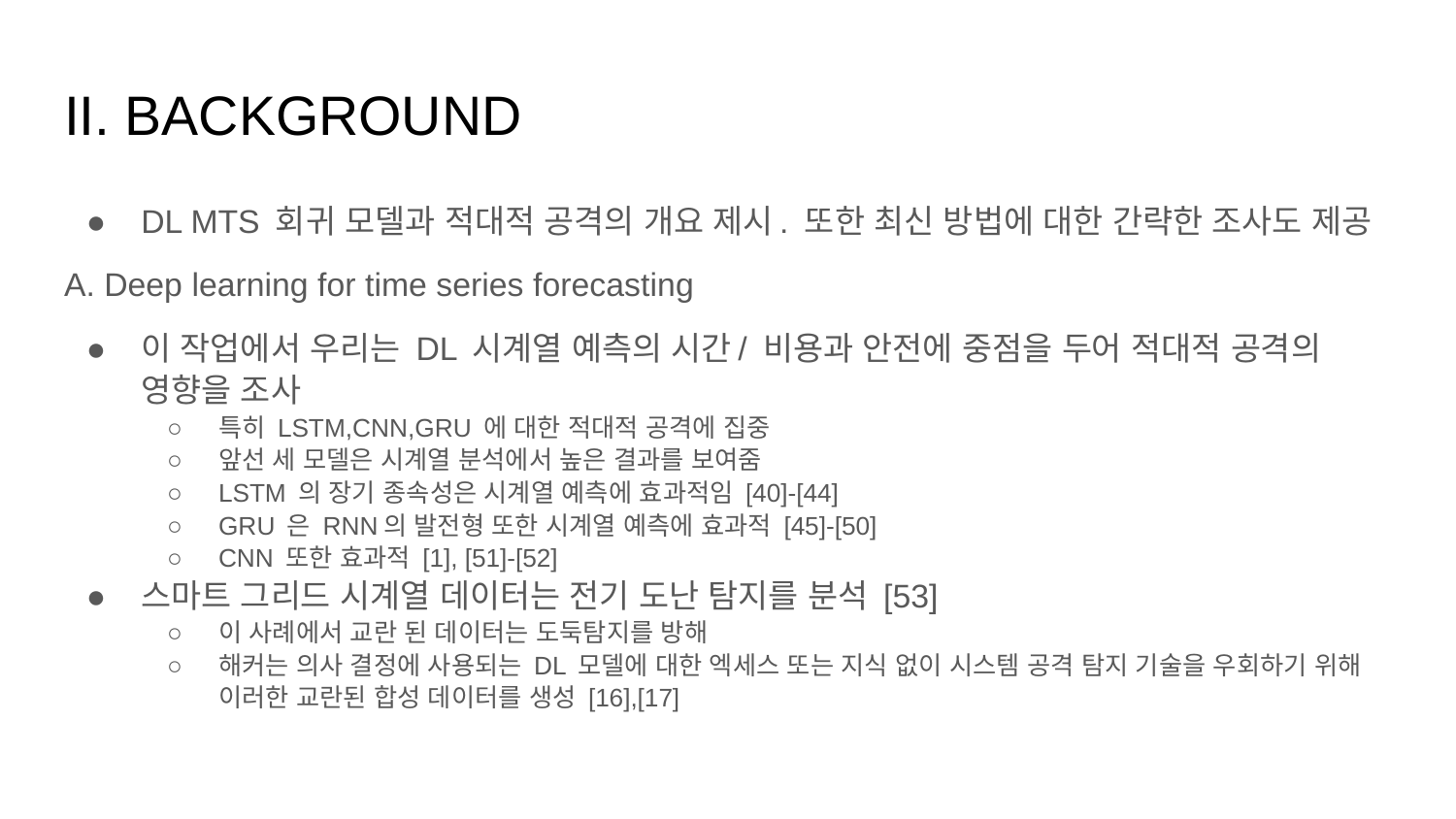

# II. BACKGROUND
DL MTS 회귀 모델과 적대적 공격의 개요 제시. 또한 최신 방법에 대한 간략한 조사도 제공
A. Deep learning for time series forecasting
이 작업에서 우리는 DL 시계열 예측의 시간/ 비용과 안전에 중점을 두어 적대적 공격의 영향을 조사
특히 LSTM,CNN,GRU 에 대한 적대적 공격에 집중
앞선 세 모델은 시계열 분석에서 높은 결과를 보여줌
LSTM 의 장기 종속성은 시계열 예측에 효과적임 [40]-[44]
GRU 은 RNN의 발전형 또한 시계열 예측에 효과적 [45]-[50]
CNN 또한 효과적 [1], [51]-[52]
스마트 그리드 시계열 데이터는 전기 도난 탐지를 분석 [53]
이 사례에서 교란 된 데이터는 도둑탐지를 방해
해커는 의사 결정에 사용되는 DL 모델에 대한 엑세스 또는 지식 없이 시스템 공격 탐지 기술을 우회하기 위해 이러한 교란된 합성 데이터를 생성 [16],[17]